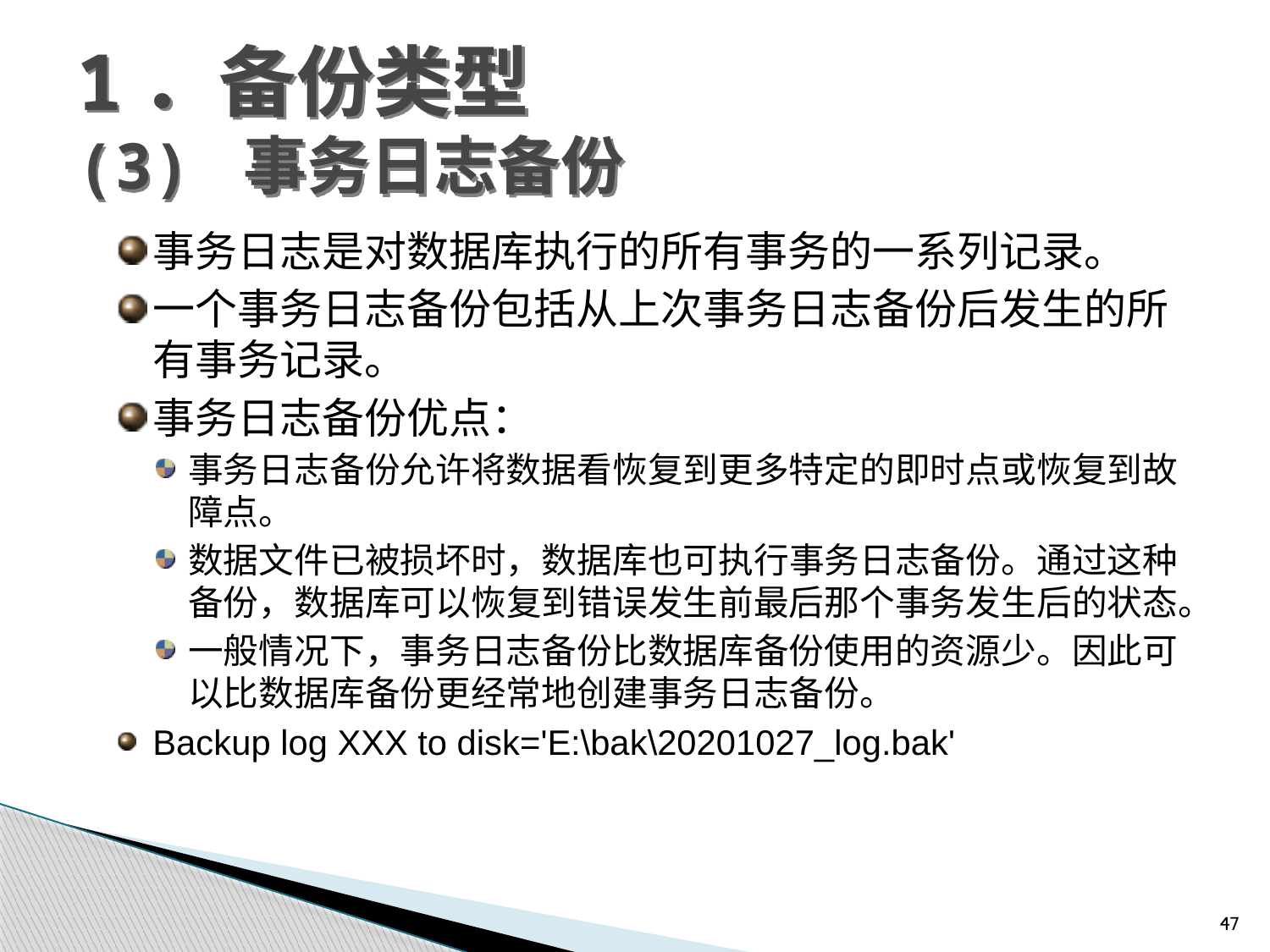

# 1．备份类型 (3) 事务日志备份
事务日志是对数据库执行的所有事务的一系列记录。
一个事务日志备份包括从上次事务日志备份后发生的所有事务记录。
事务日志备份优点：
事务日志备份允许将数据看恢复到更多特定的即时点或恢复到故障点。
数据文件已被损坏时，数据库也可执行事务日志备份。通过这种备份，数据库可以恢复到错误发生前最后那个事务发生后的状态。
一般情况下，事务日志备份比数据库备份使用的资源少。因此可以比数据库备份更经常地创建事务日志备份。
Backup log XXX to disk='E:\bak\20201027_log.bak'

47